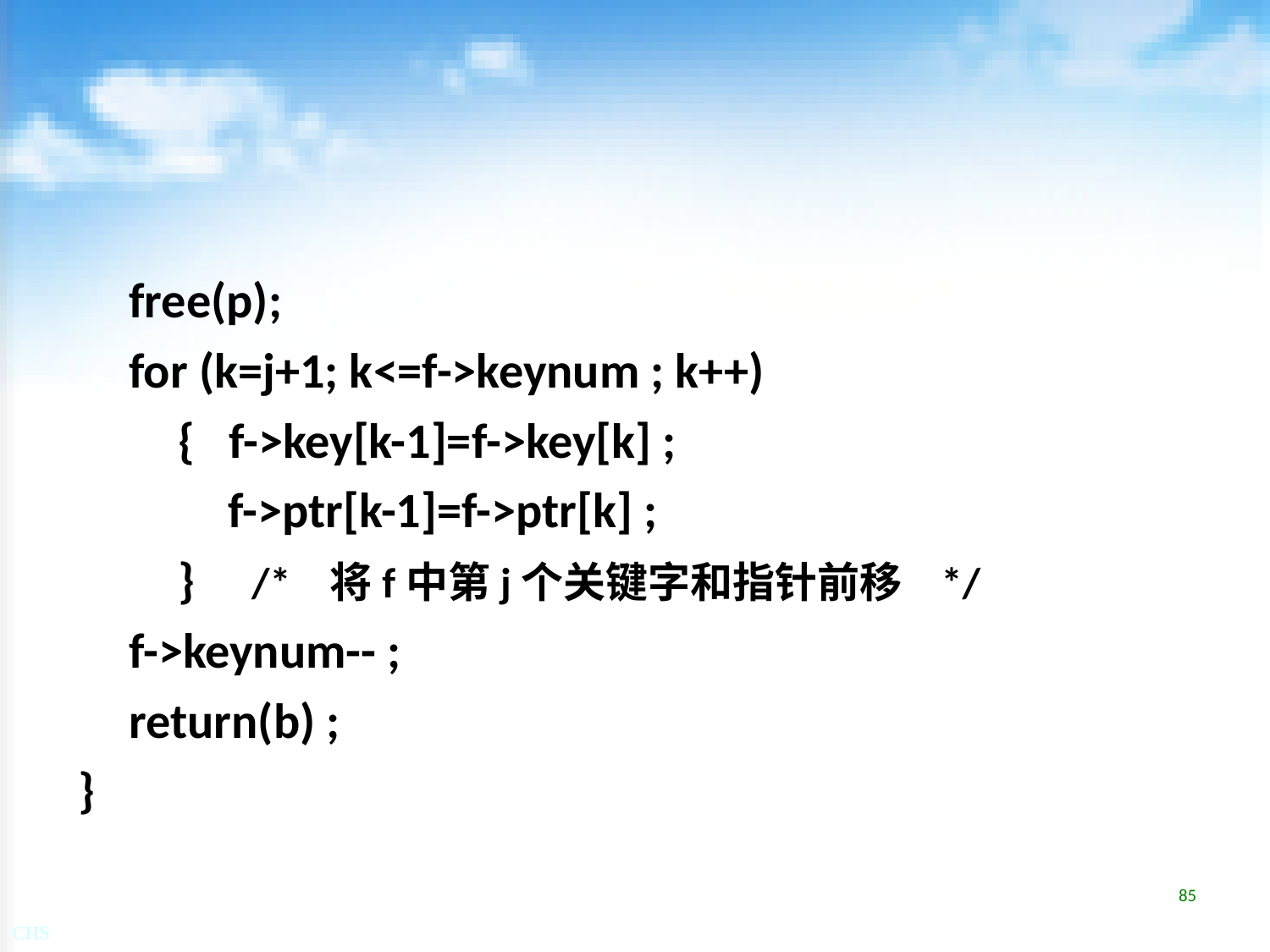

free(p);
for (k=j+1; k<=f->keynum ; k++)
{   f->key[k-1]=f->key[k] ;
f->ptr[k-1]=f->ptr[k] ;
}     /*   将f中第j个关键字和指针前移   */
f->keynum-- ;
return(b) ;
}
85